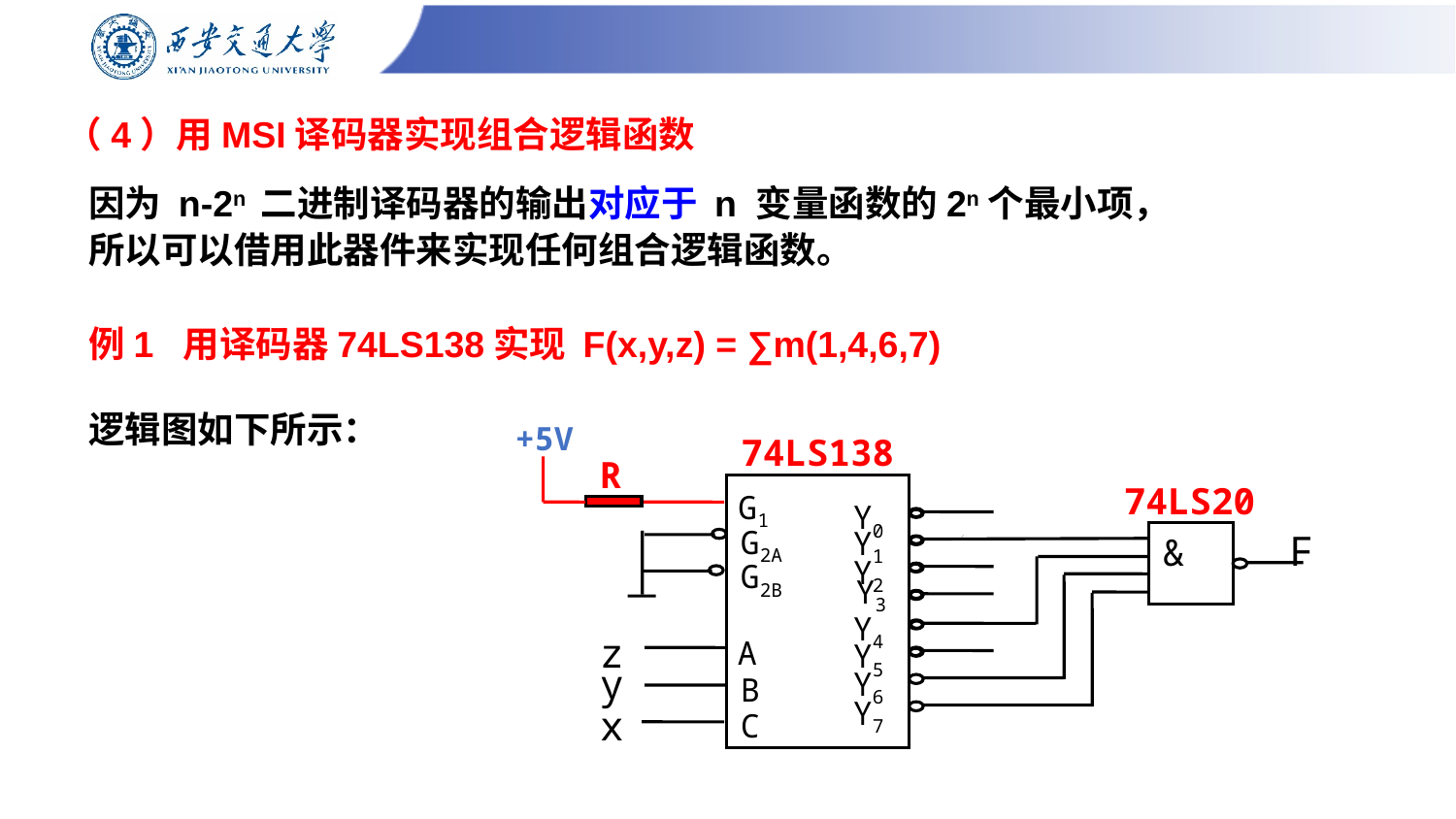

# （4）用MSI译码器实现组合逻辑函数
因为 n-2n 二进制译码器的输出对应于 n 变量函数的2n个最小项，
所以可以借用此器件来实现任何组合逻辑函数。
例1  用译码器74LS138实现 F(x,y,z) = ∑m(1,4,6,7)
逻辑图如下所示：
+5V
74LS138
R

74LS20

G1
Y0

G2A
Y1
F

&

Y2
G2B

Y3

Y4

z

A
Y5

y
Y6
B

Y7
x
C

Y3